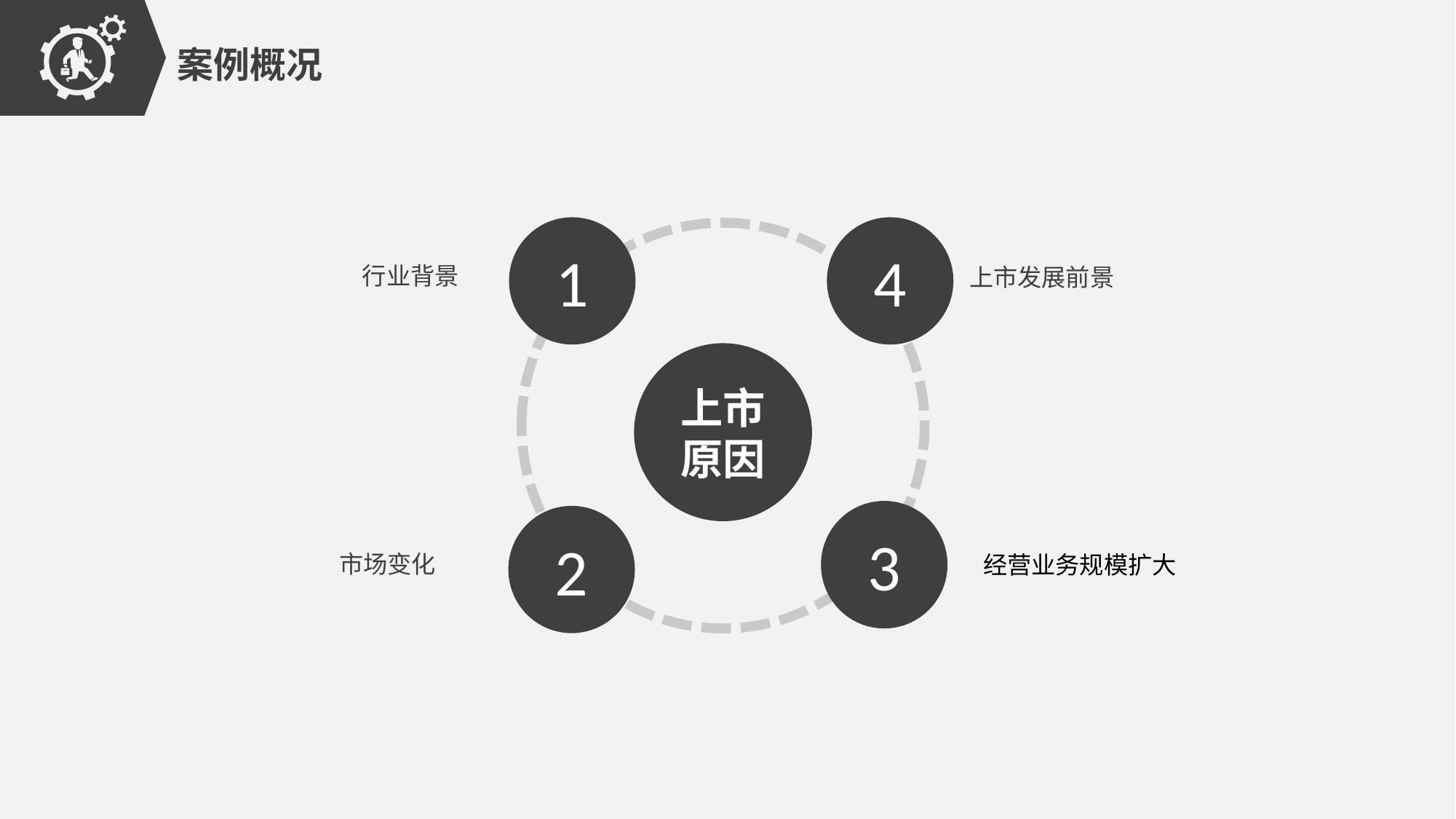

案例概况

行业背景
上市发展前景
1
4

市场变化
3
2

上市原因
经营业务规模扩大